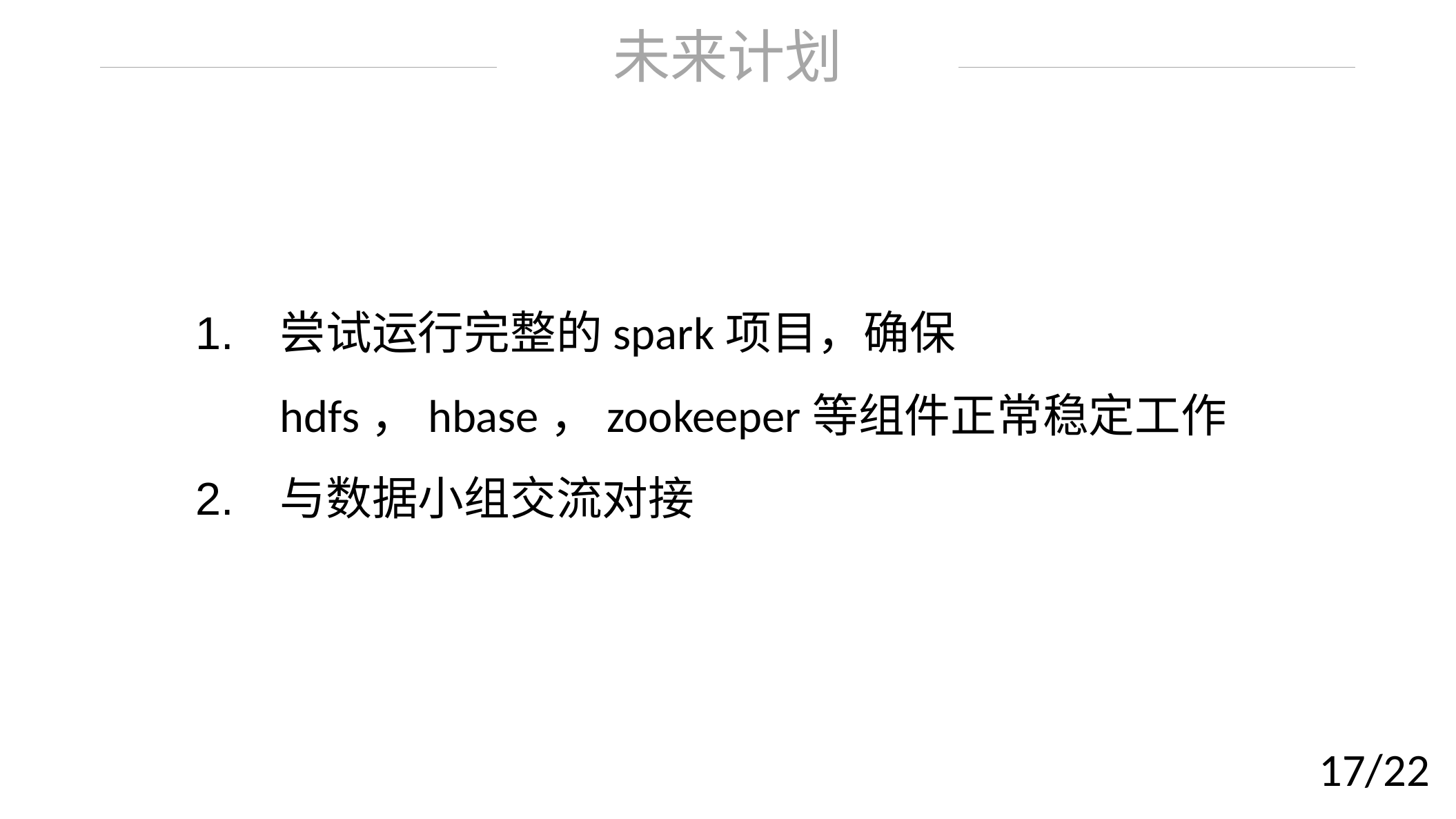

未来计划
尝试运行完整的spark项目，确保hdfs，hbase，zookeeper等组件正常稳定工作
与数据小组交流对接
17/22